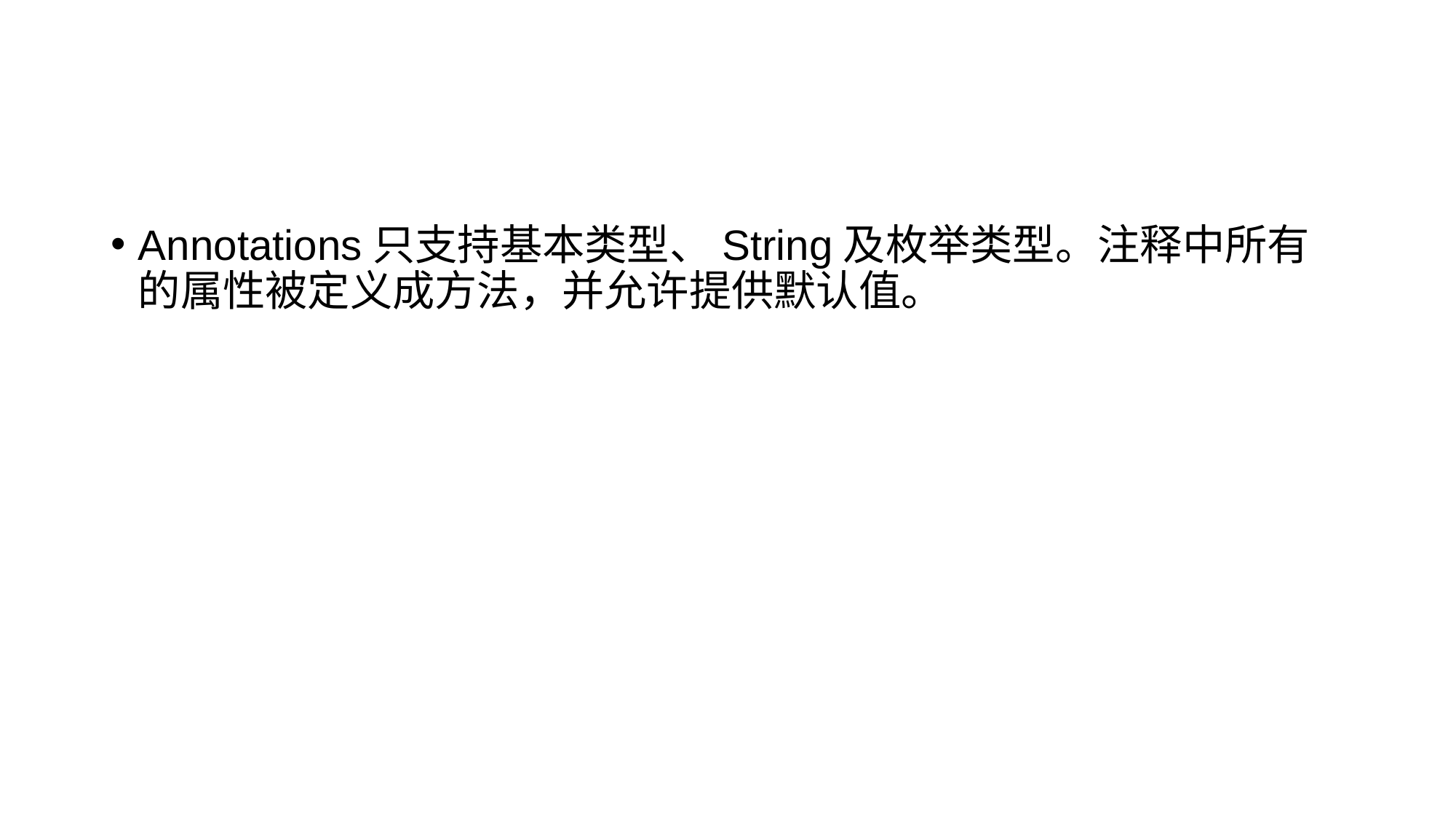

#
Annotations只支持基本类型、String及枚举类型。注释中所有的属性被定义成方法，并允许提供默认值。